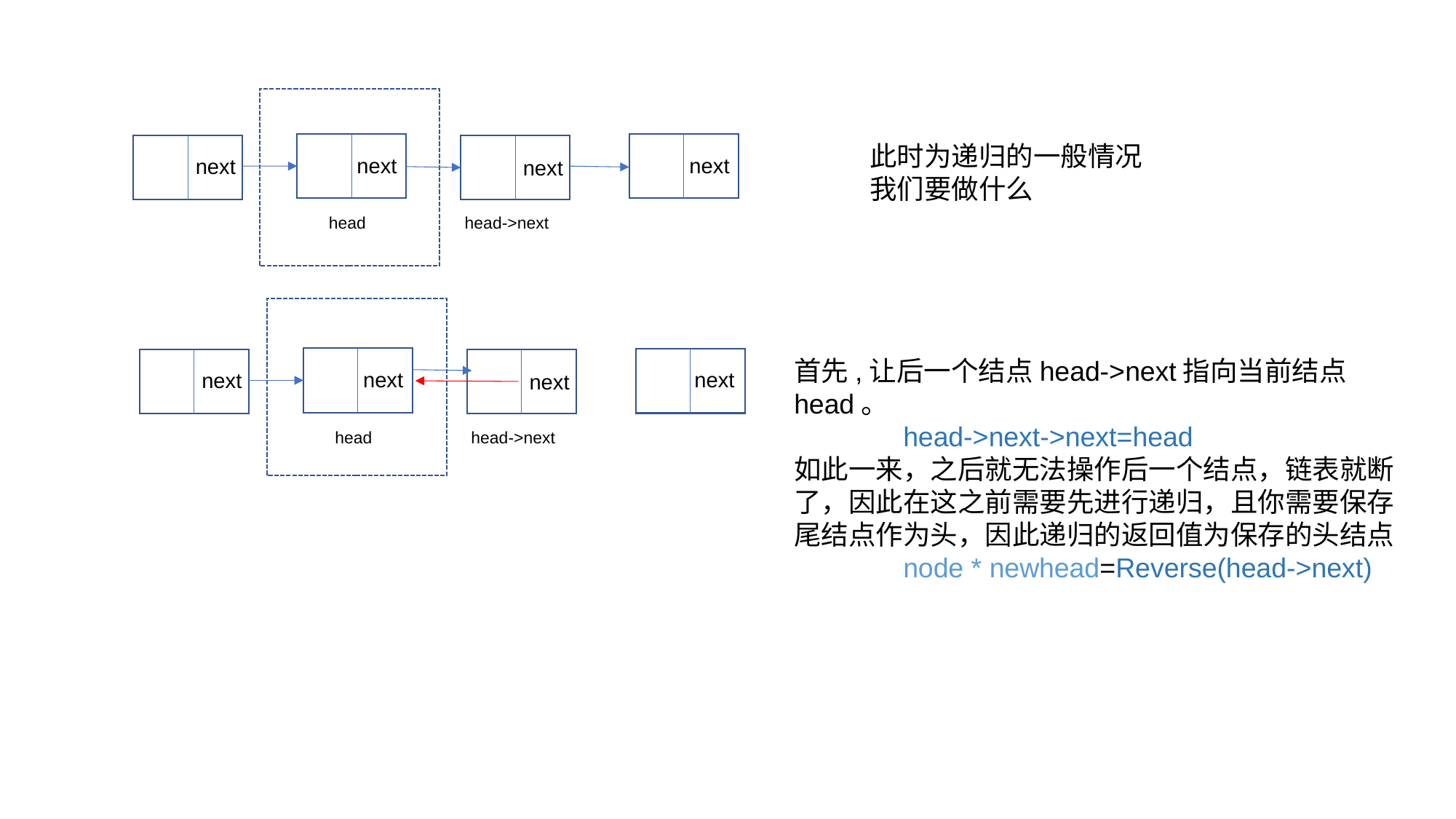

此时为递归的一般情况
我们要做什么

next
next
next
next
       head
head->next

首先,让后一个结点head->next指向当前结点head。
	head->next->next=head
如此一来，之后就无法操作后一个结点，链表就断了，因此在这之前需要先进行递归，且你需要保存尾结点作为头，因此递归的返回值为保存的头结点
	node * newhead=Reverse(head->next)

next
next
next
next
       head
head->next